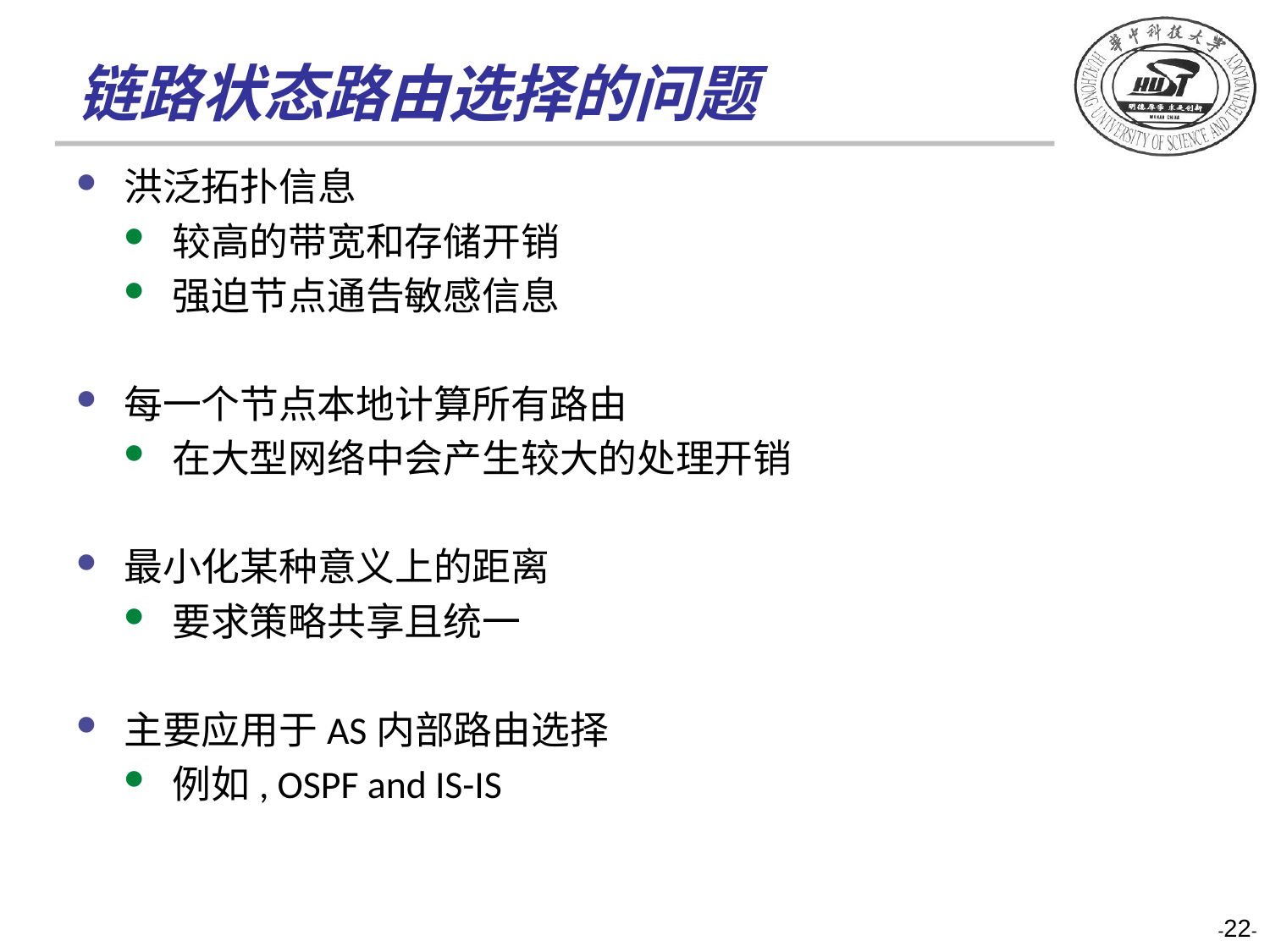

# 链路状态路由选择的问题
洪泛拓扑信息
较高的带宽和存储开销
强迫节点通告敏感信息

每一个节点本地计算所有路由
在大型网络中会产生较大的处理开销

最小化某种意义上的距离
要求策略共享且统一

主要应用于AS内部路由选择
例如, OSPF and IS-IS
-22-